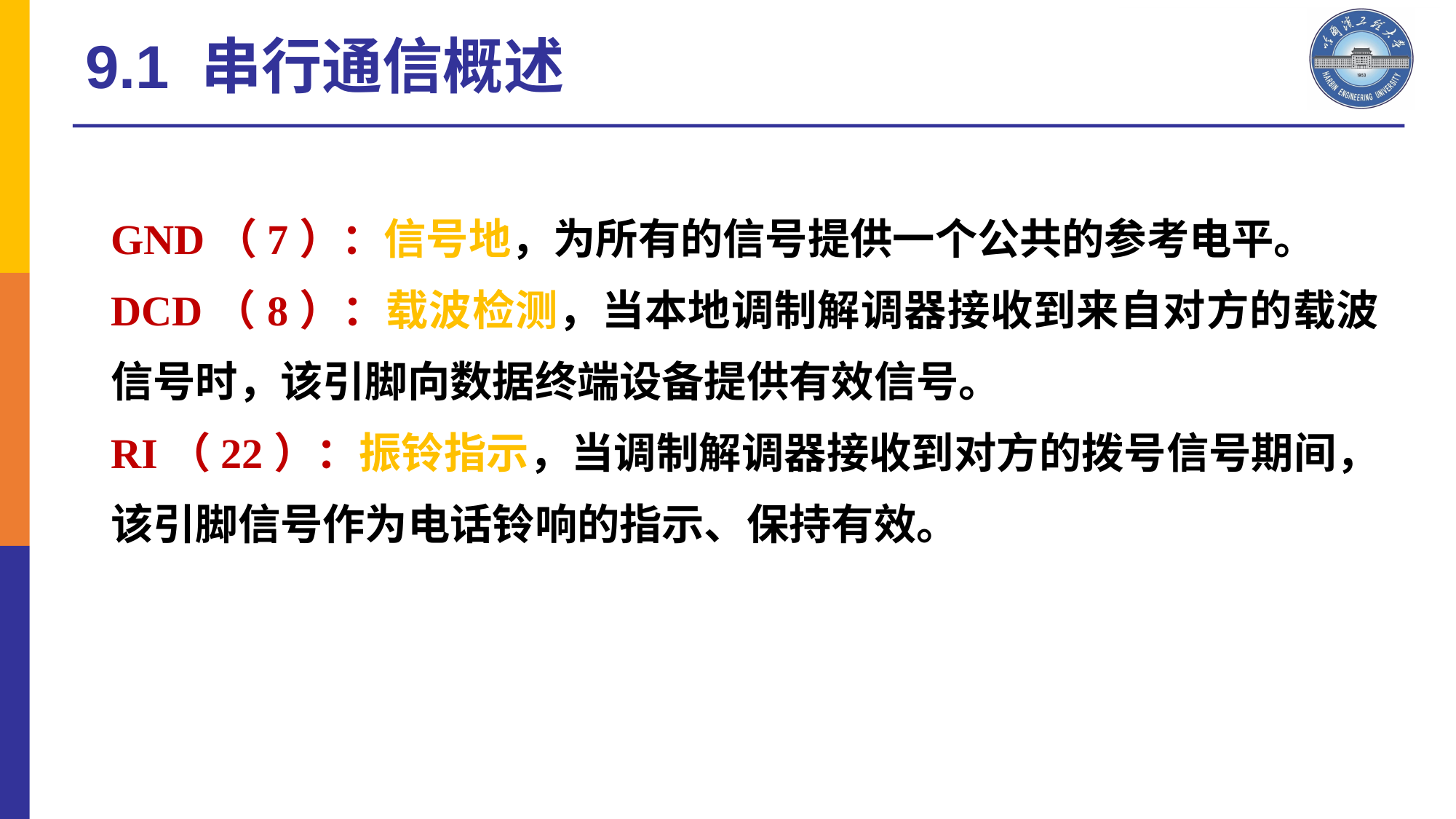

9.1 串行通信概述
GND（7）：信号地，为所有的信号提供一个公共的参考电平。
DCD（8）：载波检测，当本地调制解调器接收到来自对方的载波信号时，该引脚向数据终端设备提供有效信号。
RI（22）：振铃指示，当调制解调器接收到对方的拨号信号期间，该引脚信号作为电话铃响的指示、保持有效。